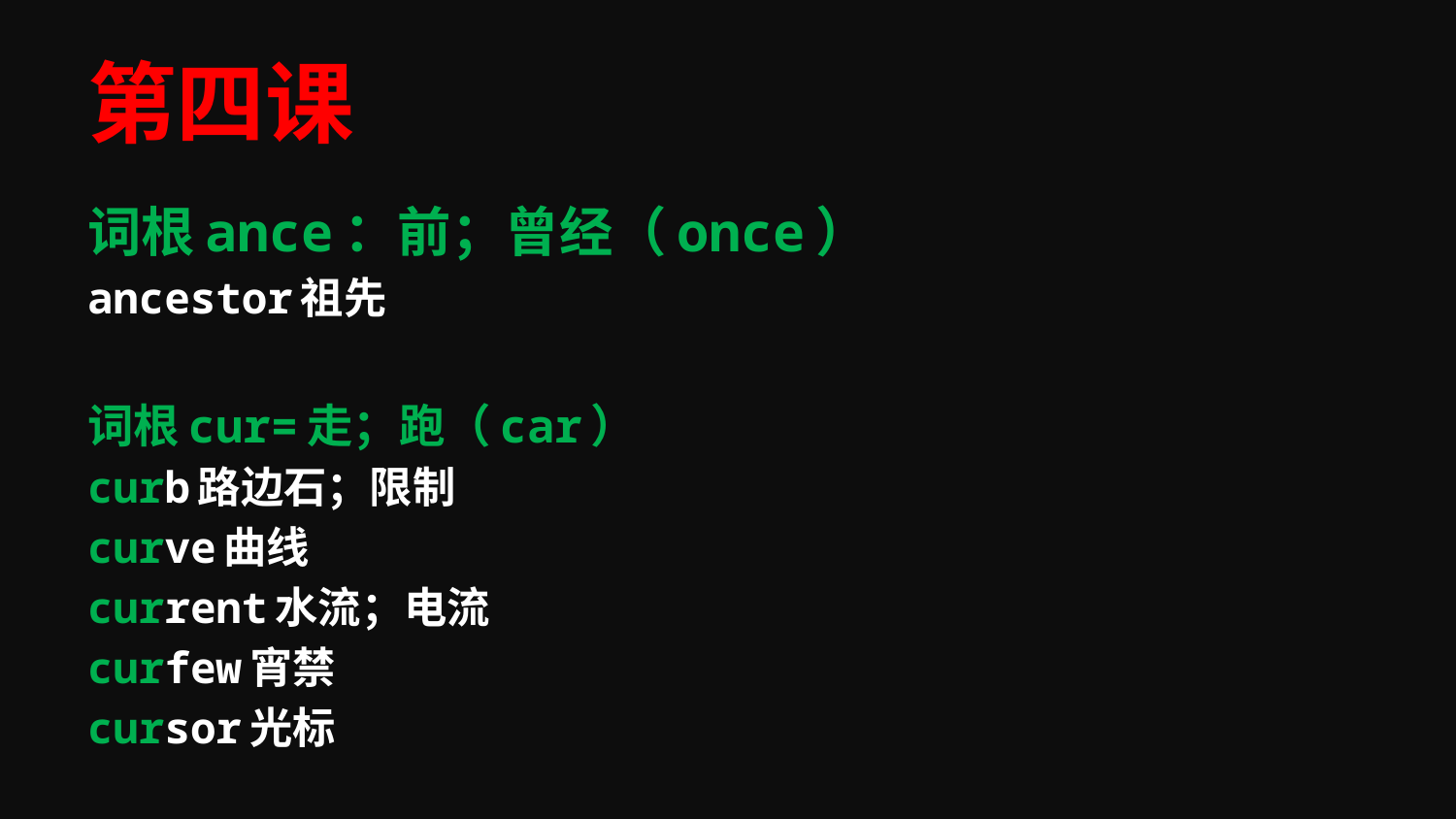

# 第四课
词根ance：前；曾经（once）
ancestor祖先

词根cur=走；跑（car）
curb路边石；限制
curve曲线
current水流；电流
curfew宵禁
cursor光标